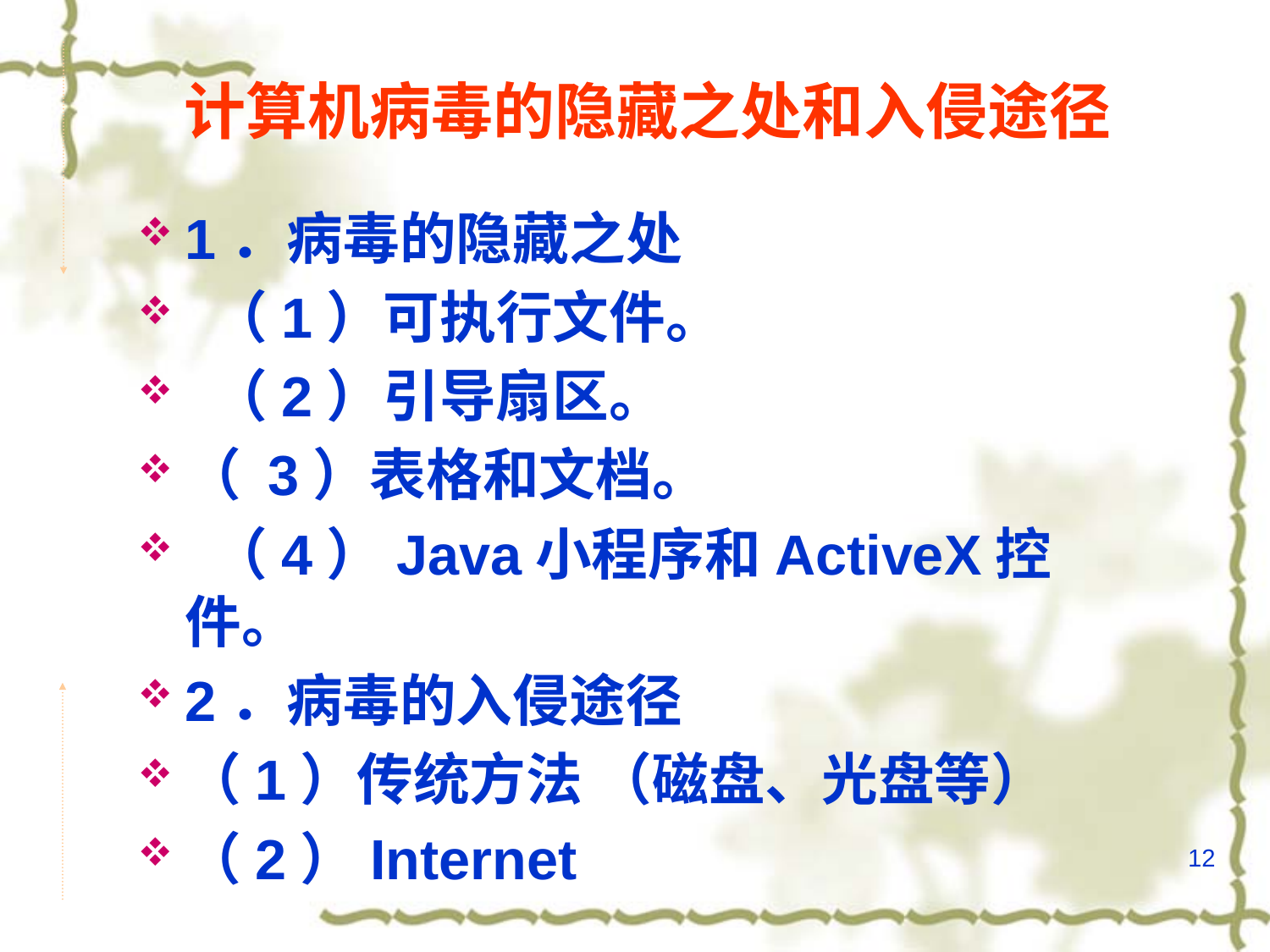

# 计算机病毒的隐藏之处和入侵途径
1．病毒的隐藏之处
 （1）可执行文件。
 （2）引导扇区。
（ 3）表格和文档。
 （4）Java小程序和ActiveX控件。
2．病毒的入侵途径
（1）传统方法 （磁盘、光盘等）
（2）Internet
12